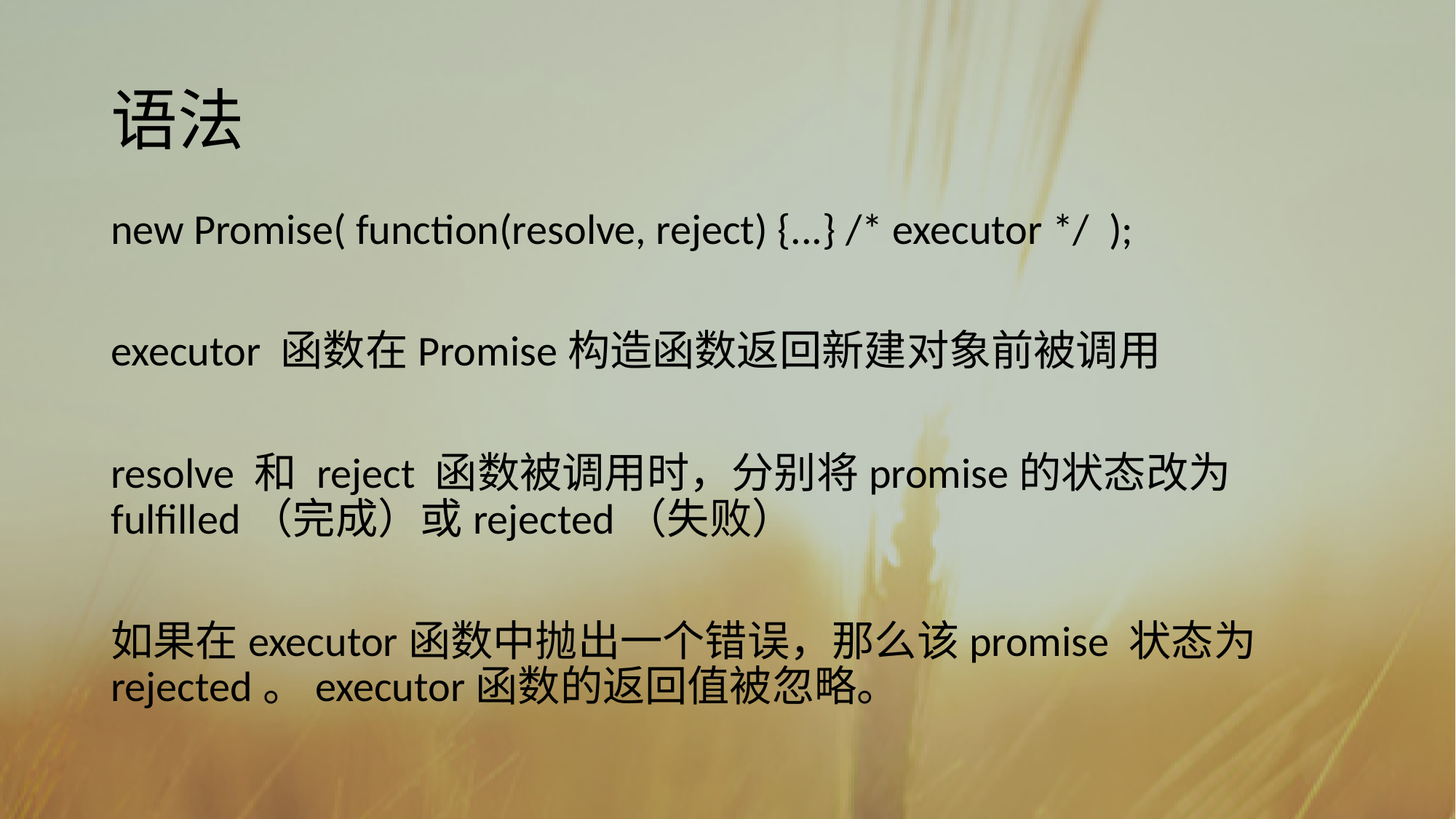

# 语法
new Promise( function(resolve, reject) {...} /* executor */  );

executor 函数在Promise构造函数返回新建对象前被调用

resolve 和 reject 函数被调用时，分别将promise的状态改为fulfilled（完成）或rejected（失败）

如果在executor函数中抛出一个错误，那么该promise 状态为rejected。executor函数的返回值被忽略。